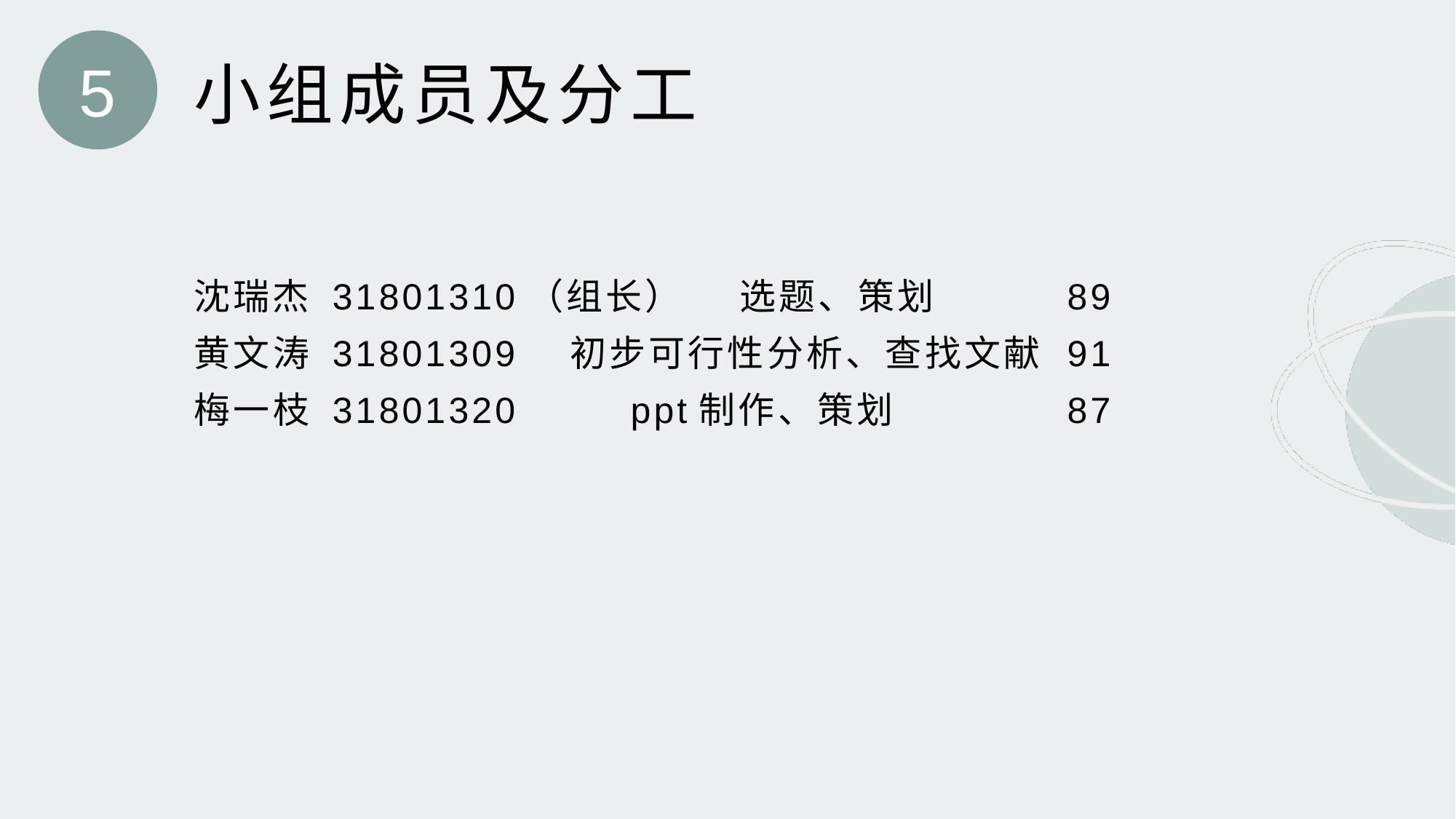

5
小组成员及分工
沈瑞杰 31801310（组长）	选题、策划  	89
黄文涛 31801309	   初步可行性分析、查找文献	91梅一枝 31801320		ppt制作、策划		87